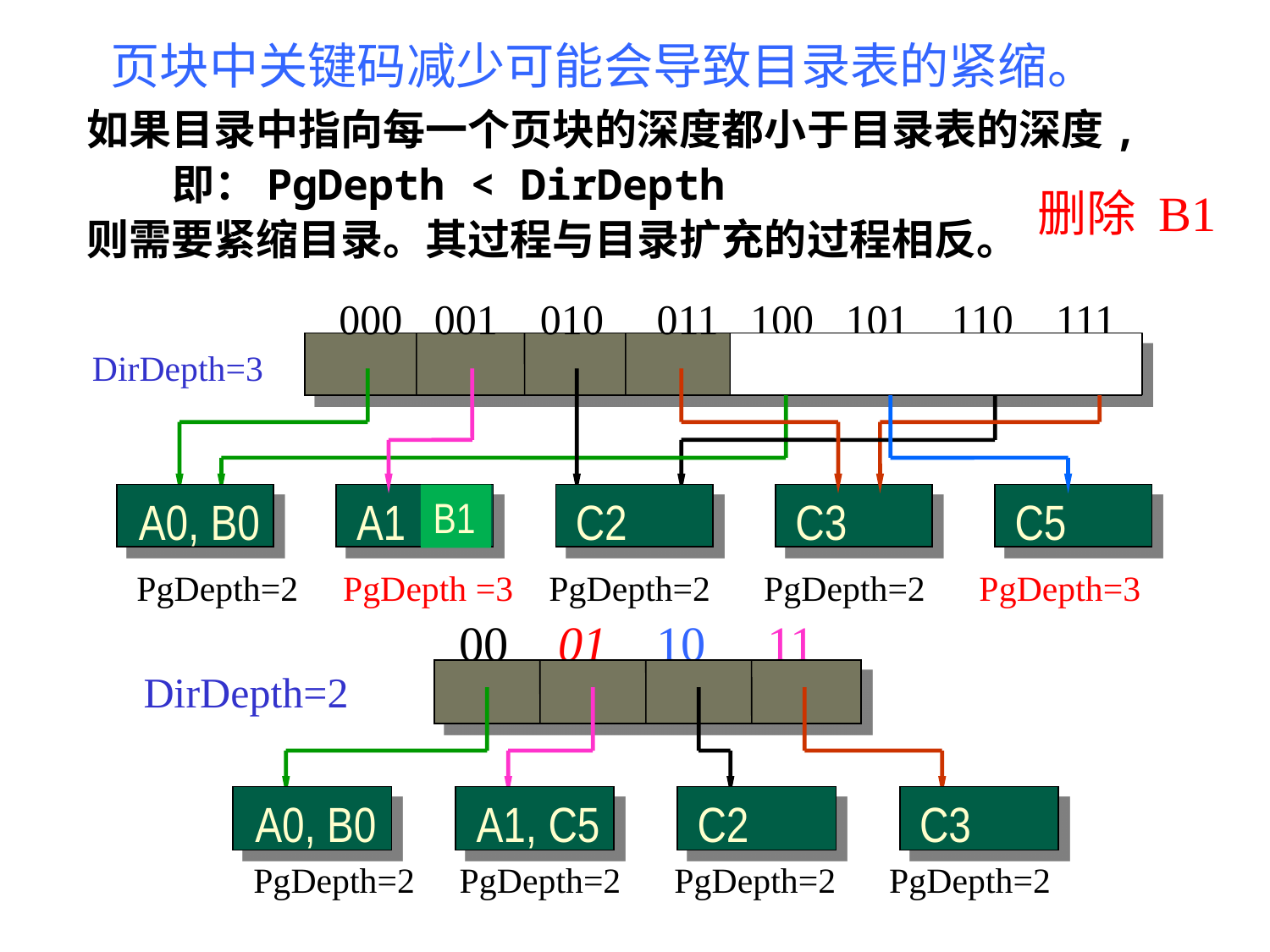

页块中关键码减少可能会导致目录表的紧缩。
  如果目录中指向每一个页块的深度都小于目录表的深度,
           即：PgDepth < DirDepth
  则需要紧缩目录。其过程与目录扩充的过程相反。
删除 B1
000   001    010     011   100   101    110    111

DirDepth=3

A0, B0

A1

C2

C3

C5
PgDepth=2     PgDepth =3    PgDepth=2      PgDepth=2      PgDepth=3

B1
00    01    10     11
DirDepth=2

A0, B0

A1, C5

C2

C3
PgDepth=2     PgDepth=2      PgDepth=2      PgDepth=2